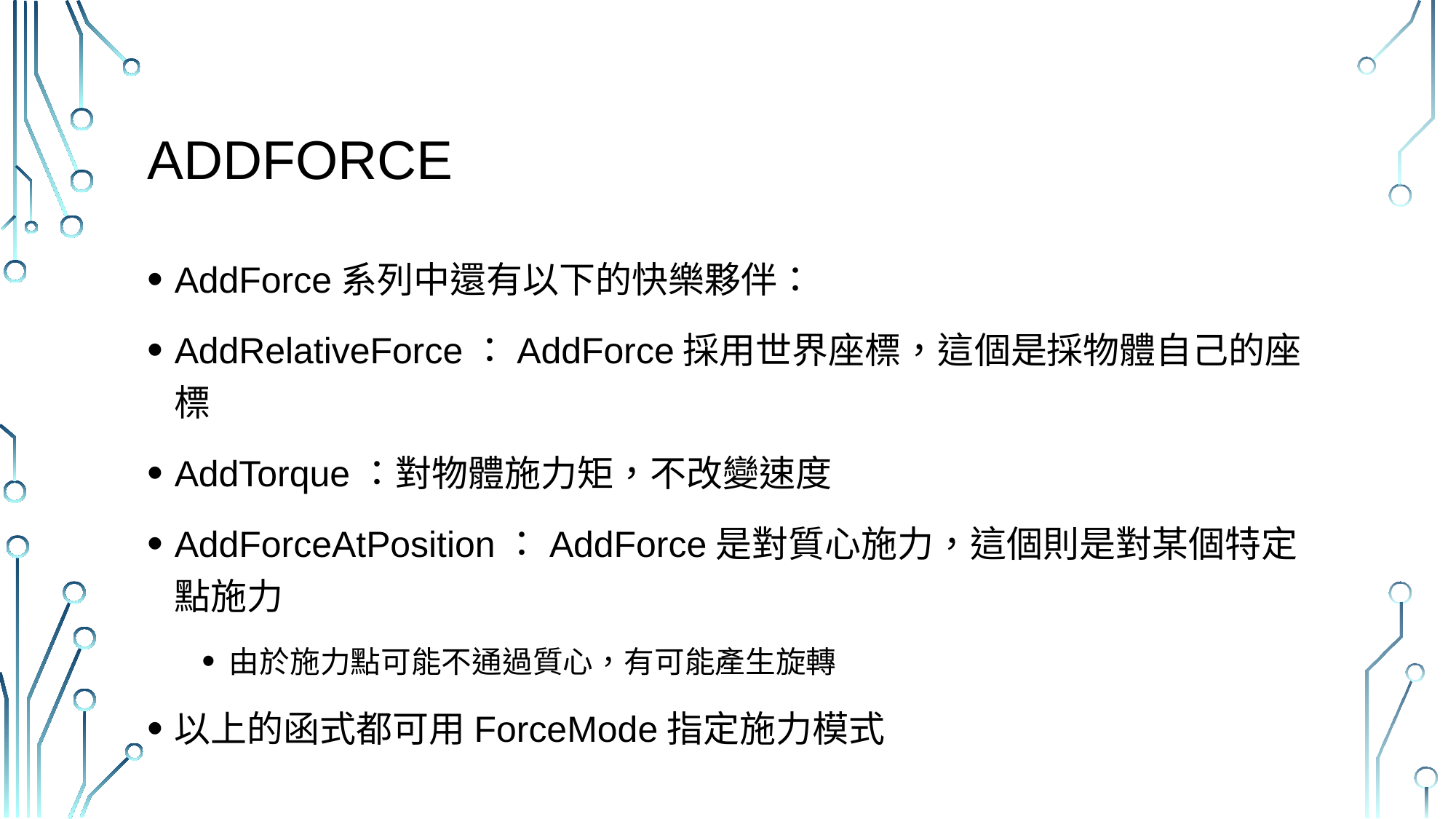

# AddForce
AddForce系列中還有以下的快樂夥伴：
AddRelativeForce：AddForce採用世界座標，這個是採物體自己的座標
AddTorque：對物體施力矩，不改變速度
AddForceAtPosition：AddForce是對質心施力，這個則是對某個特定點施力
由於施力點可能不通過質心，有可能產生旋轉
以上的函式都可用ForceMode指定施力模式